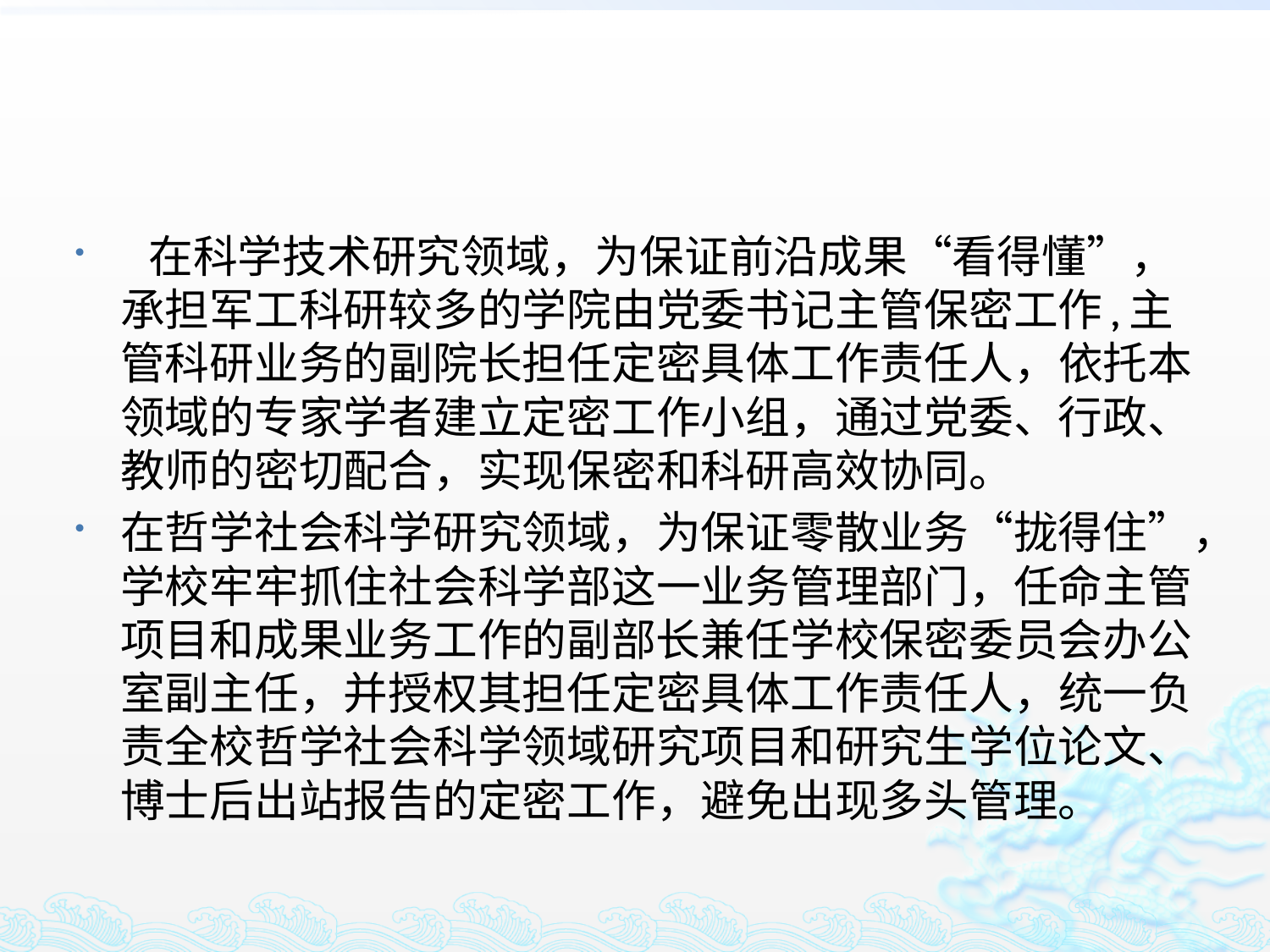

在科学技术研究领域，为保证前沿成果“看得懂”，承担军工科研较多的学院由党委书记主管保密工作,主管科研业务的副院长担任定密具体工作责任人，依托本领域的专家学者建立定密工作小组，通过党委、行政、教师的密切配合，实现保密和科研高效协同。
在哲学社会科学研究领域，为保证零散业务“拢得住”，学校牢牢抓住社会科学部这一业务管理部门，任命主管项目和成果业务工作的副部长兼任学校保密委员会办公室副主任，并授权其担任定密具体工作责任人，统一负责全校哲学社会科学领域研究项目和研究生学位论文、博士后出站报告的定密工作，避免出现多头管理。